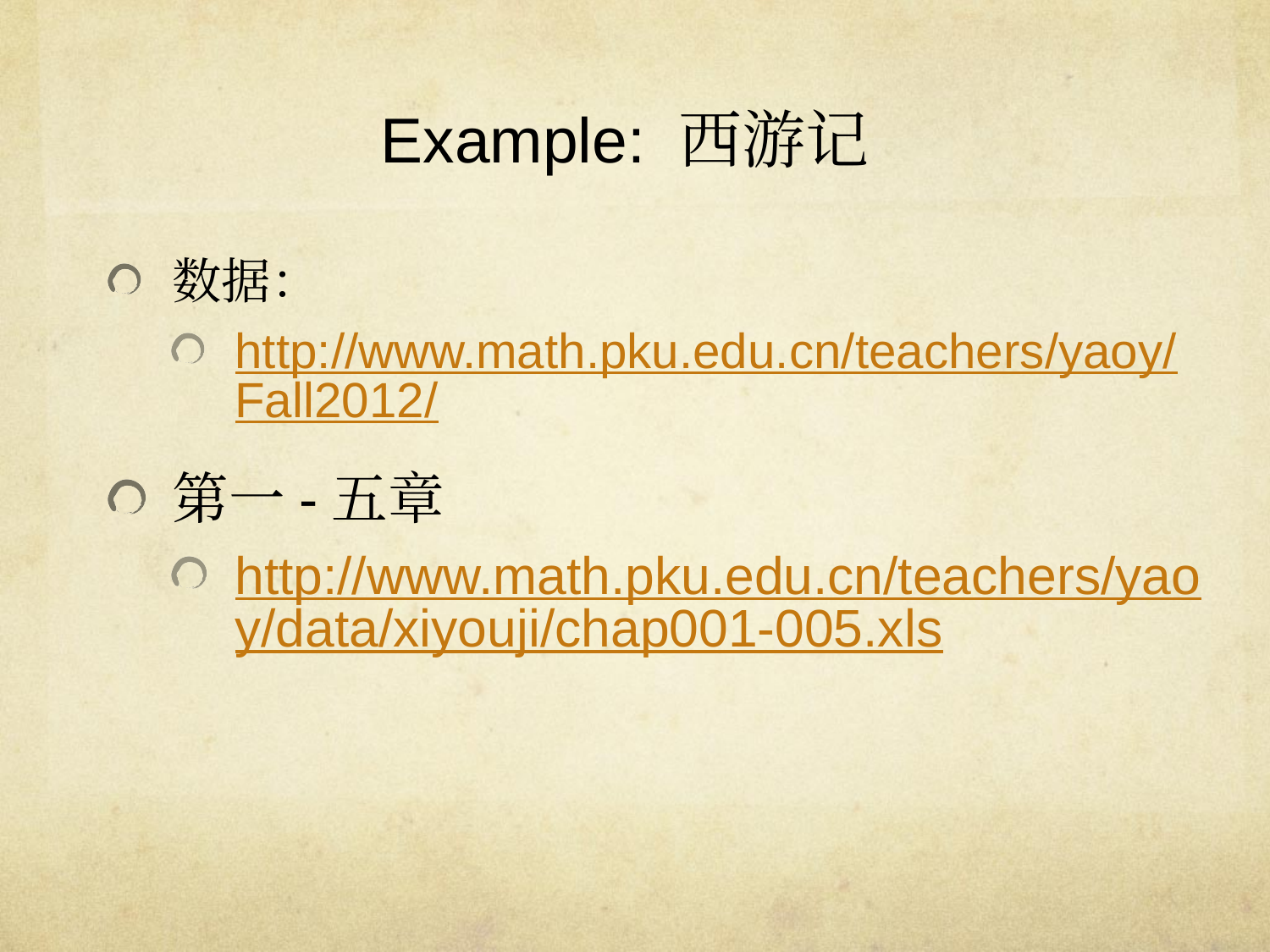

# Example: 西游记
数据：
http://www.math.pku.edu.cn/teachers/yaoy/Fall2012/
第一-五章
http://www.math.pku.edu.cn/teachers/yaoy/data/xiyouji/chap001-005.xls